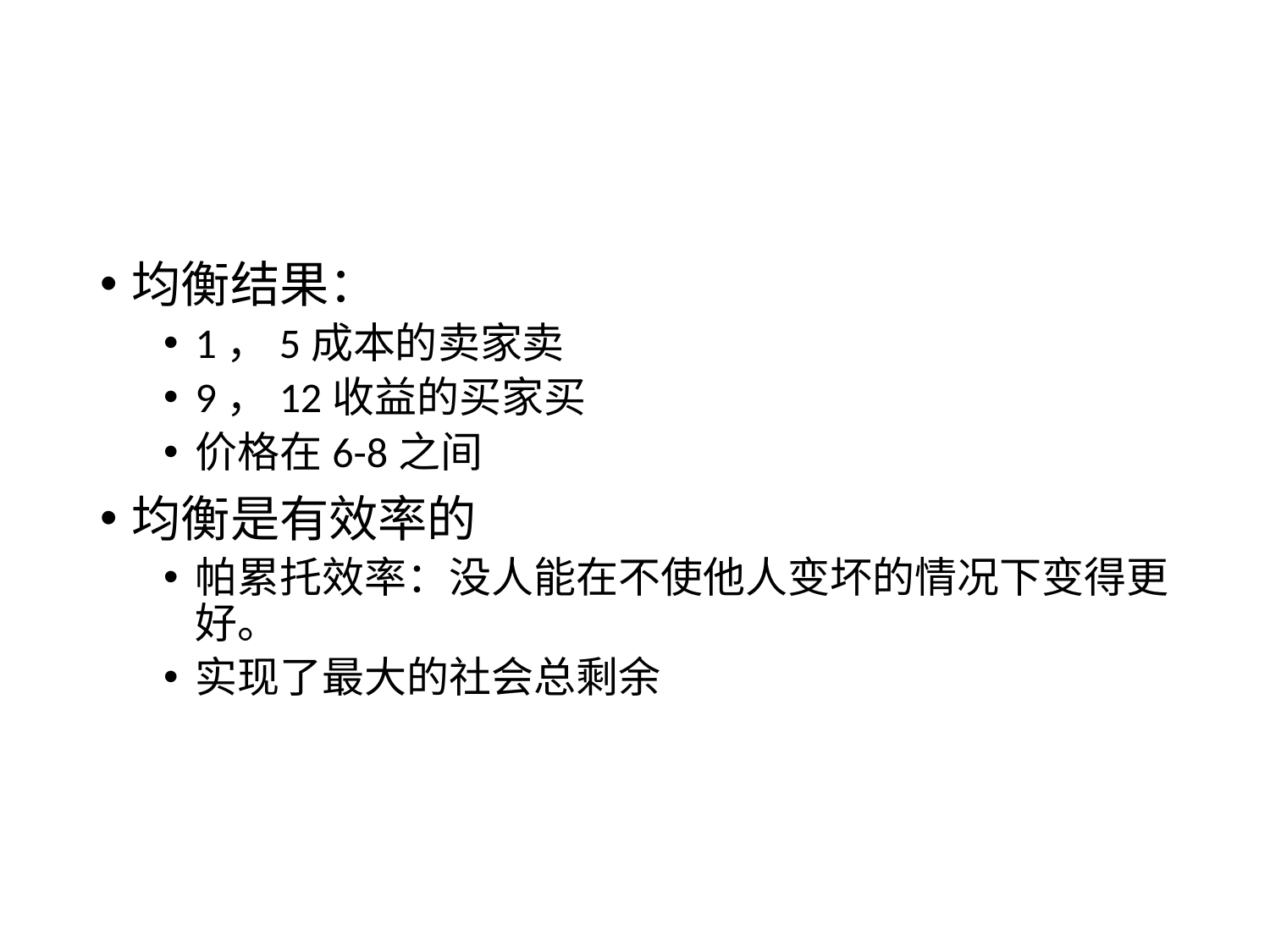

#
均衡结果：
1，5成本的卖家卖
9，12收益的买家买
价格在6-8之间
均衡是有效率的
帕累托效率：没人能在不使他人变坏的情况下变得更好。
实现了最大的社会总剩余